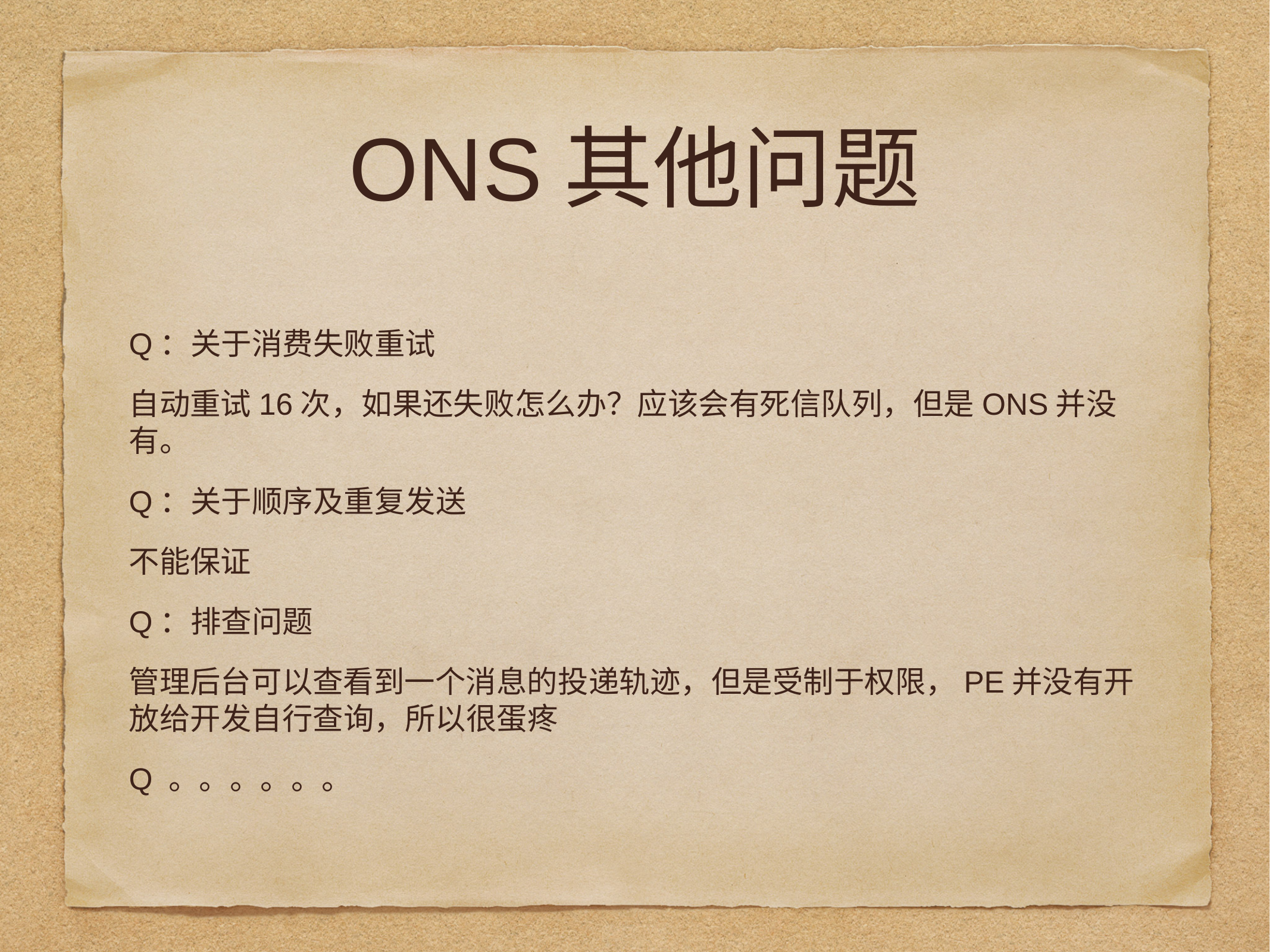

# ONS其他问题
Q：关于消费失败重试
自动重试16次，如果还失败怎么办？应该会有死信队列，但是ONS并没有。
Q：关于顺序及重复发送
不能保证
Q：排查问题
管理后台可以查看到一个消息的投递轨迹，但是受制于权限，PE并没有开放给开发自行查询，所以很蛋疼
Q 。。。。。。